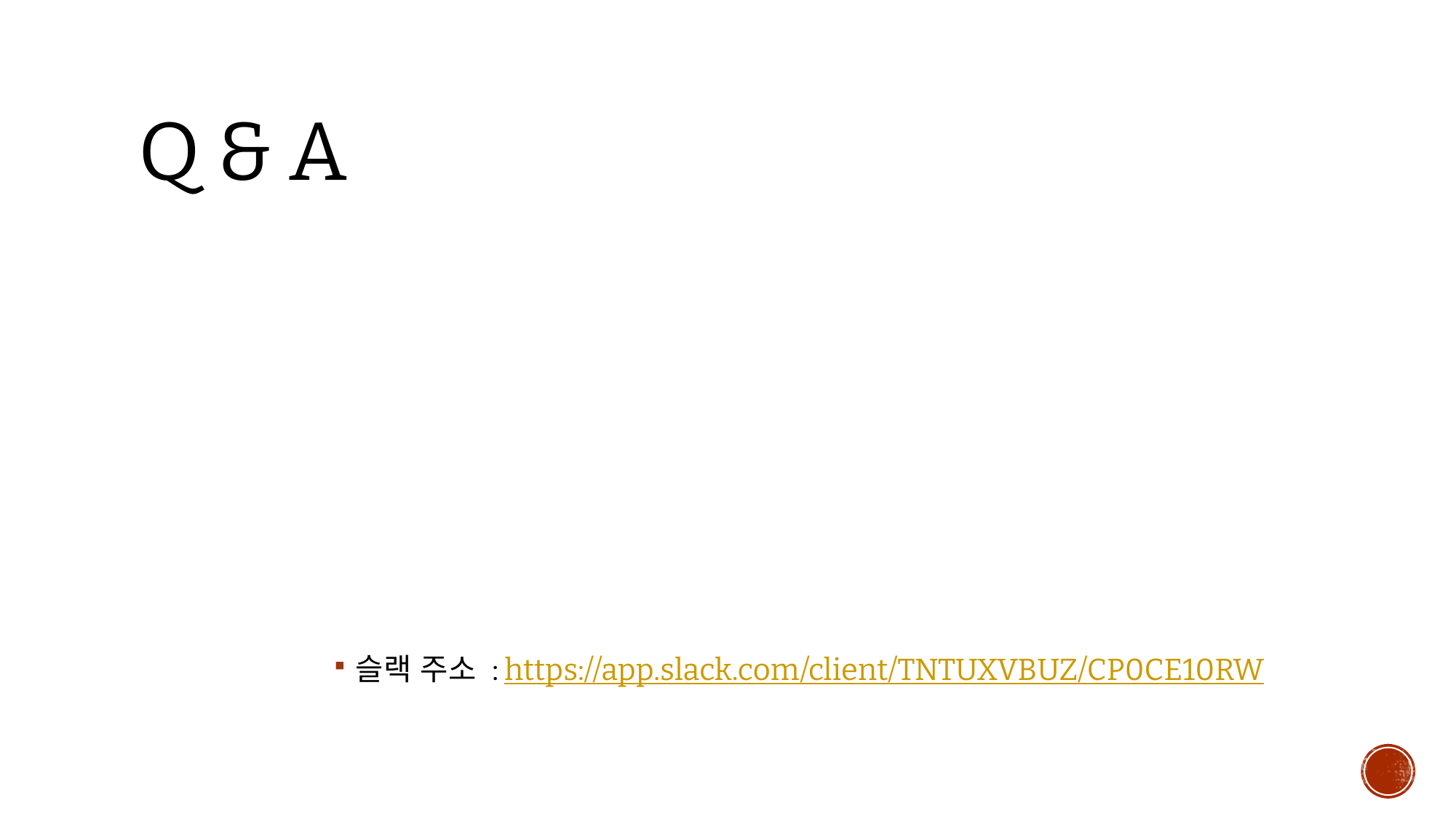

# Q & A
슬랙 주소 : https://app.slack.com/client/TNTUXVBUZ/CP0CE10RW